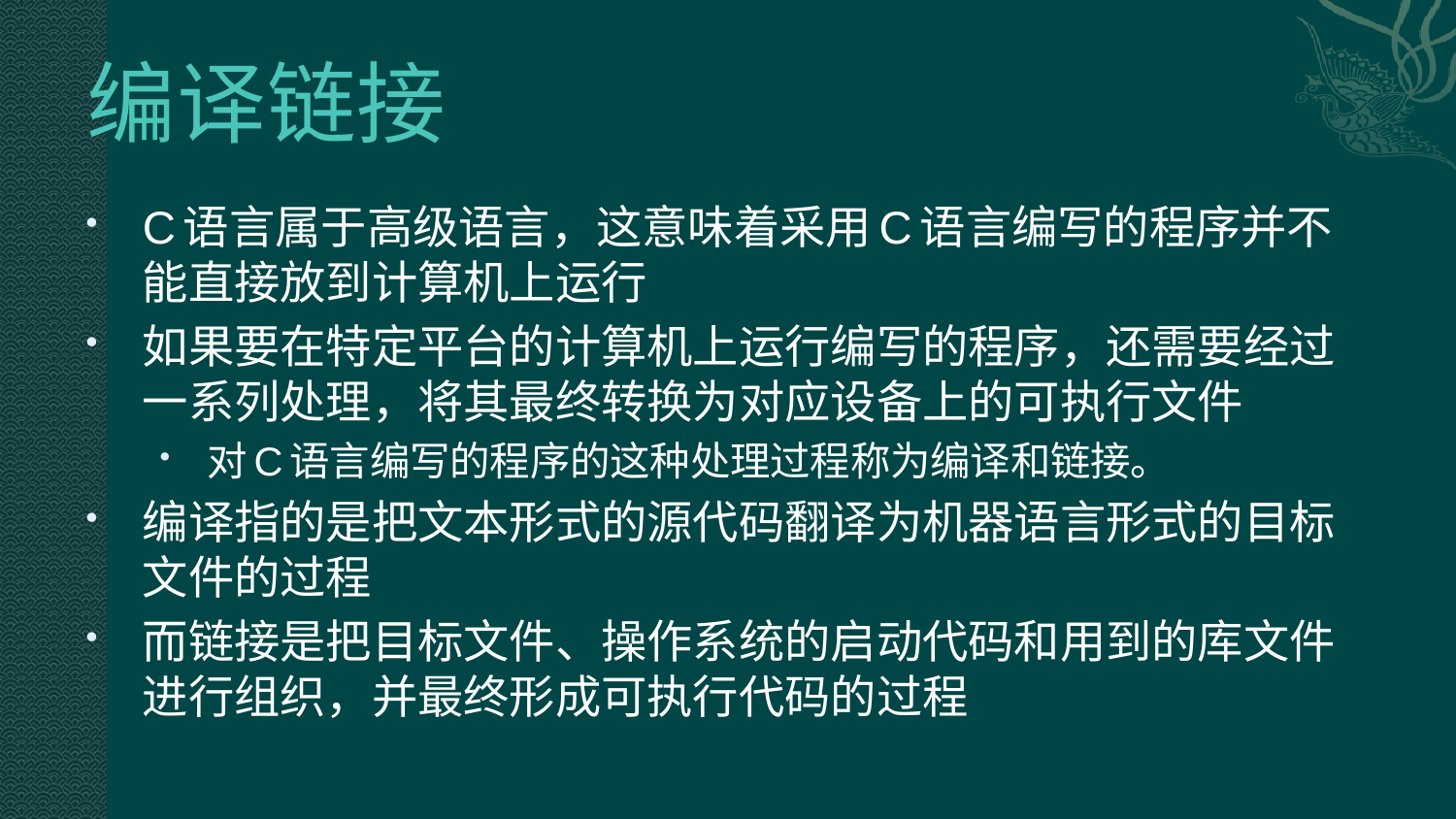

# 编译链接
C语言属于高级语言，这意味着采用C语言编写的程序并不能直接放到计算机上运行
如果要在特定平台的计算机上运行编写的程序，还需要经过一系列处理，将其最终转换为对应设备上的可执行文件
对C语言编写的程序的这种处理过程称为编译和链接。
编译指的是把文本形式的源代码翻译为机器语言形式的目标文件的过程
而链接是把目标文件、操作系统的启动代码和用到的库文件进行组织，并最终形成可执行代码的过程